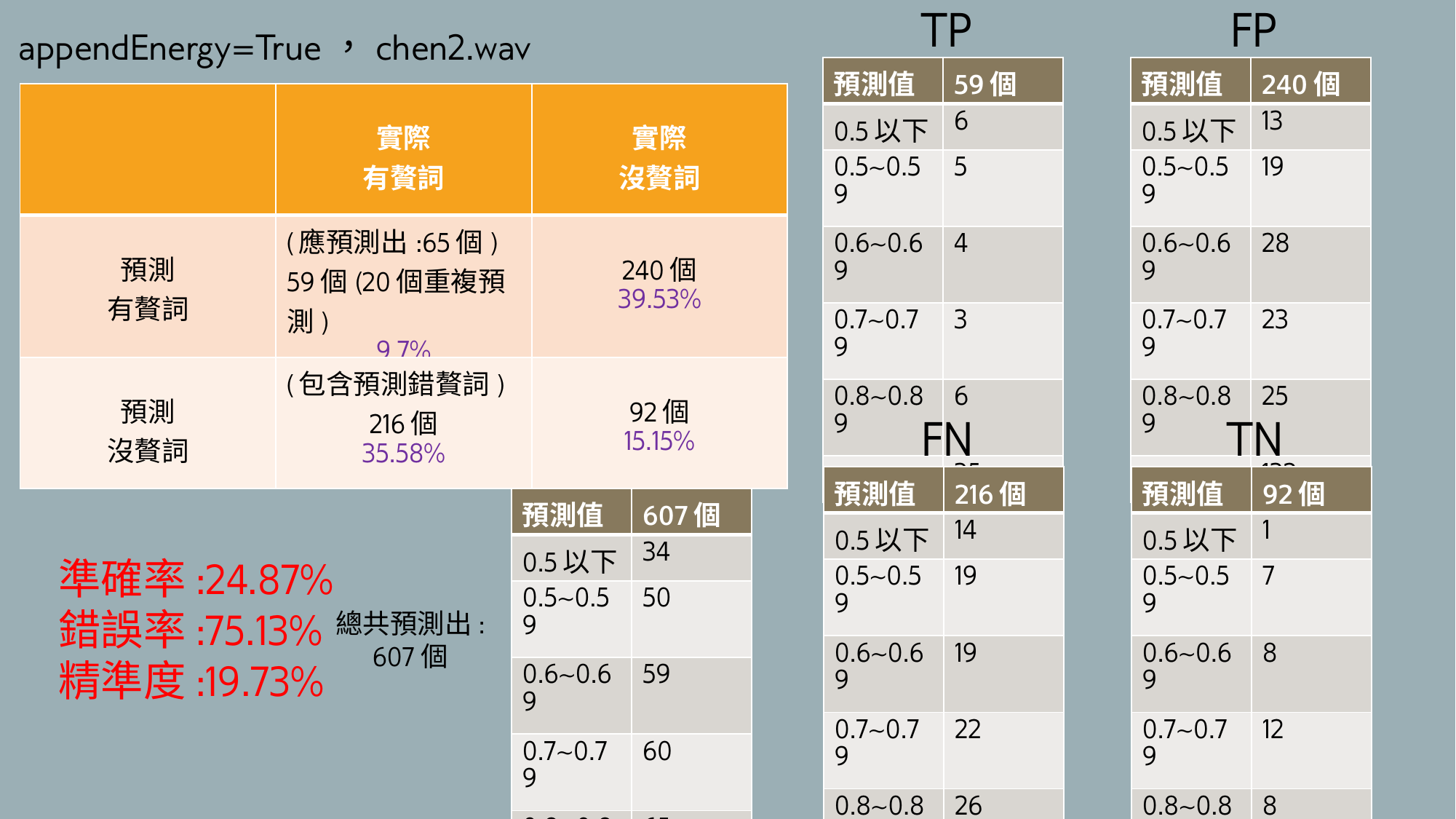

TP
FP
appendEnergy=True，chen2.wav
| 預測值 | 59個 |
| --- | --- |
| 0.5以下 | 6 |
| 0.5~0.59 | 5 |
| 0.6~0.69 | 4 |
| 0.7~0.79 | 3 |
| 0.8~0.89 | 6 |
| 0.9以上 | 35 |
| 預測值 | 240個 |
| --- | --- |
| 0.5以下 | 13 |
| 0.5~0.59 | 19 |
| 0.6~0.69 | 28 |
| 0.7~0.79 | 23 |
| 0.8~0.89 | 25 |
| 0.9以上 | 132 |
|  | 實際 有贅詞 | 實際 沒贅詞 |
| --- | --- | --- |
| 預測 有贅詞 | (應預測出:65個) 59個(20個重複預測) 9.7% | 240個 39.53% |
| 預測 沒贅詞 | (包含預測錯贅詞) 216個 35.58% | 92個 15.15% |
FN
TN
| 預測值 | 216個 |
| --- | --- |
| 0.5以下 | 14 |
| 0.5~0.59 | 19 |
| 0.6~0.69 | 19 |
| 0.7~0.79 | 22 |
| 0.8~0.89 | 26 |
| 0.9以上 | 116 |
| 預測值 | 92個 |
| --- | --- |
| 0.5以下 | 1 |
| 0.5~0.59 | 7 |
| 0.6~0.69 | 8 |
| 0.7~0.79 | 12 |
| 0.8~0.89 | 8 |
| 0.9以上 | 56 |
| 預測值 | 607個 |
| --- | --- |
| 0.5以下 | 34 |
| 0.5~0.59 | 50 |
| 0.6~0.69 | 59 |
| 0.7~0.79 | 60 |
| 0.8~0.89 | 65 |
| 0.9以上 | 339 |
準確率:24.87%
錯誤率:75.13%
精準度:19.73%
總共預測出:
607個